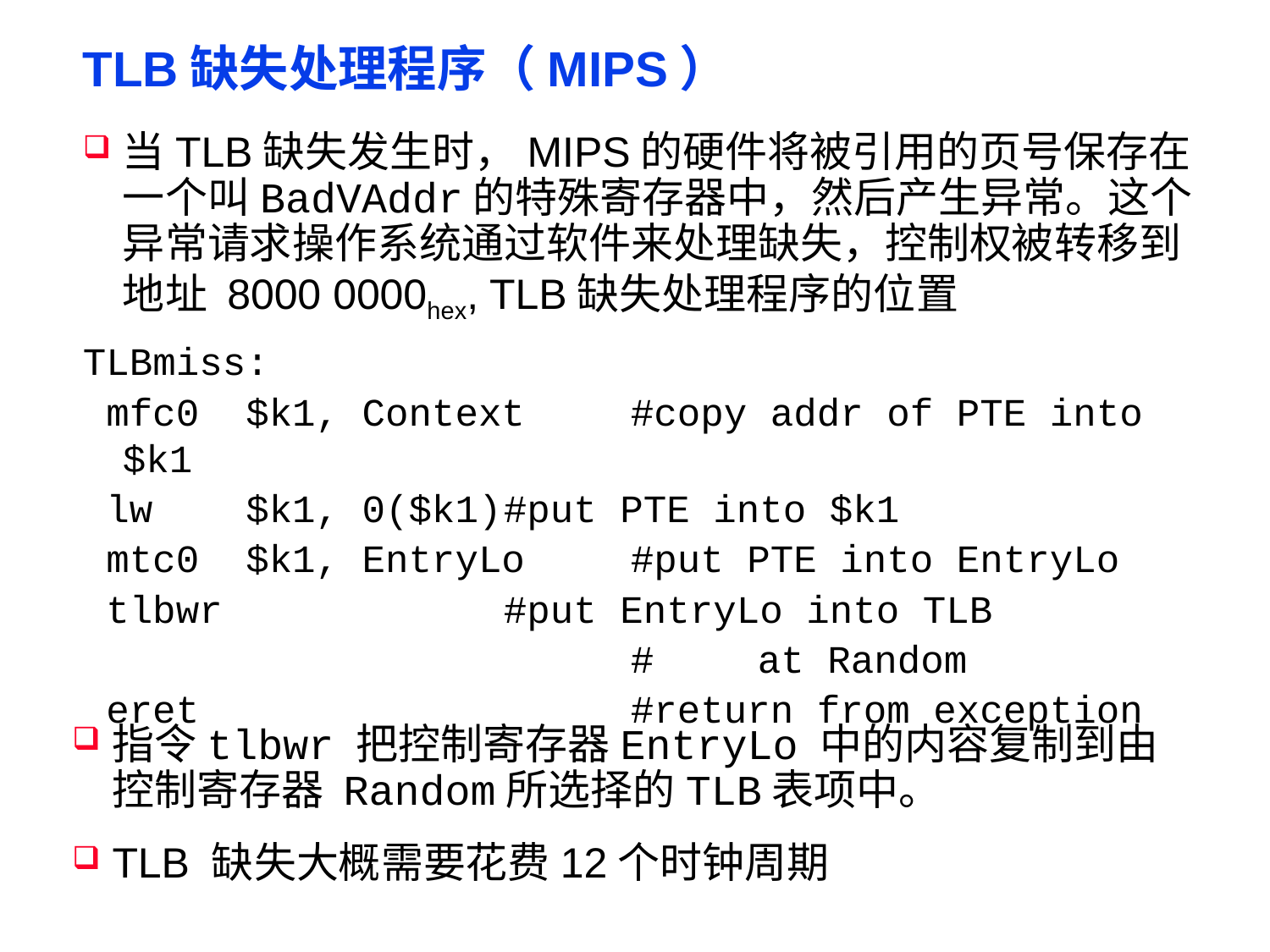

# TLB缺失处理程序（MIPS）
当TLB缺失发生时，MIPS的硬件将被引用的页号保存在一个叫BadVAddr的特殊寄存器中，然后产生异常。这个异常请求操作系统通过软件来处理缺失，控制权被转移到地址 8000 0000hex, TLB缺失处理程序的位置
TLBmiss:
 mfc0  $k1, Context	#copy addr of PTE into $k1
 lw    $k1, 0($k1)	#put PTE into $k1
 mtc0  $k1, EntryLo	#put PTE into EntryLo
 tlbwr			#put EntryLo into TLB
					#	at Random
 eret				#return from exception
指令tlbwr 把控制寄存器EntryLo 中的内容复制到由控制寄存器 Random所选择的TLB表项中。
TLB 缺失大概需要花费12个时钟周期